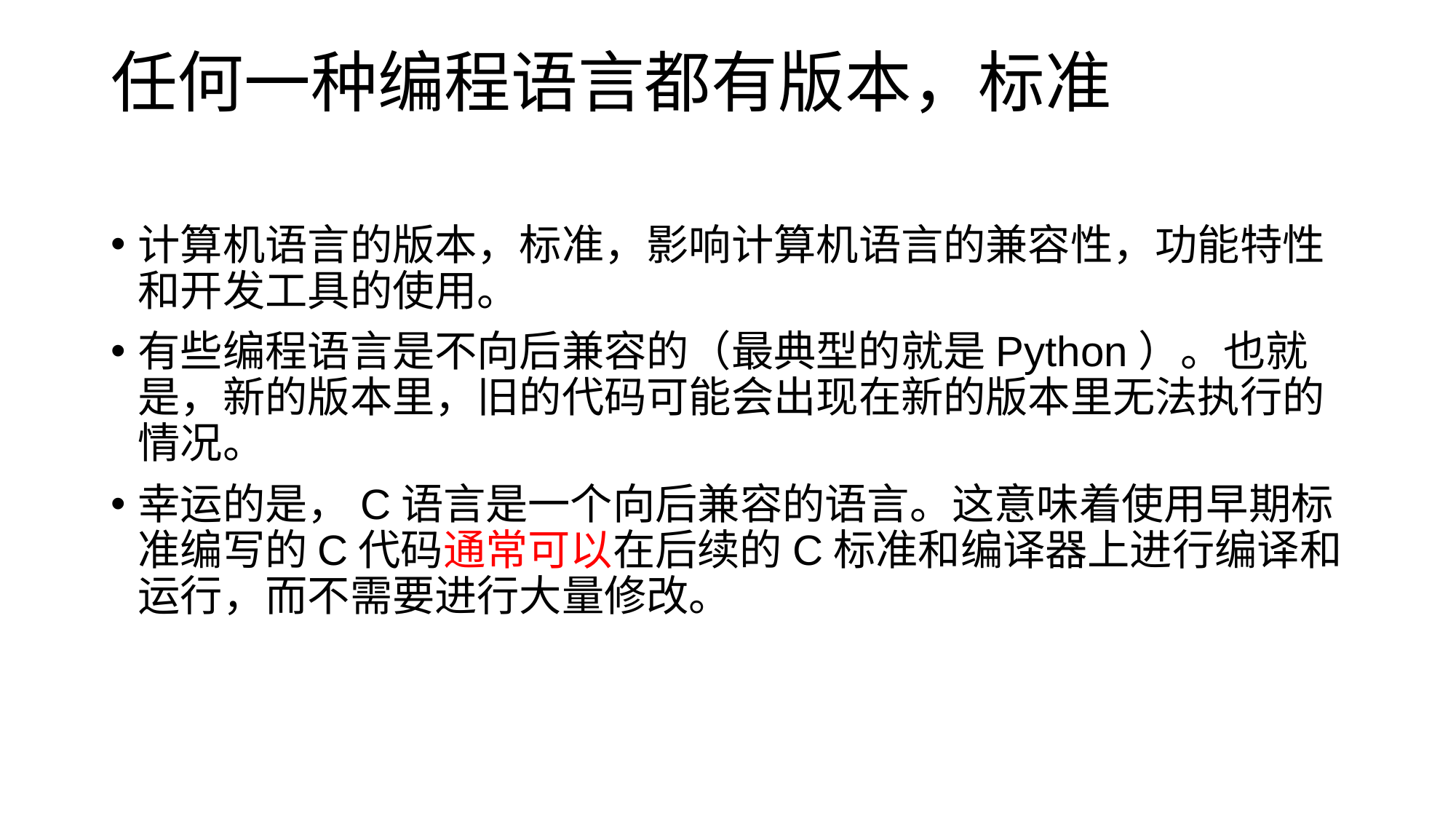

# 任何一种编程语言都有版本，标准
计算机语言的版本，标准，影响计算机语言的兼容性，功能特性和开发工具的使用。
有些编程语言是不向后兼容的（最典型的就是Python）。也就是，新的版本里，旧的代码可能会出现在新的版本里无法执行的情况。
幸运的是，C语言是一个向后兼容的语言。这意味着使用早期标准编写的C代码通常可以在后续的C标准和编译器上进行编译和运行，而不需要进行大量修改。